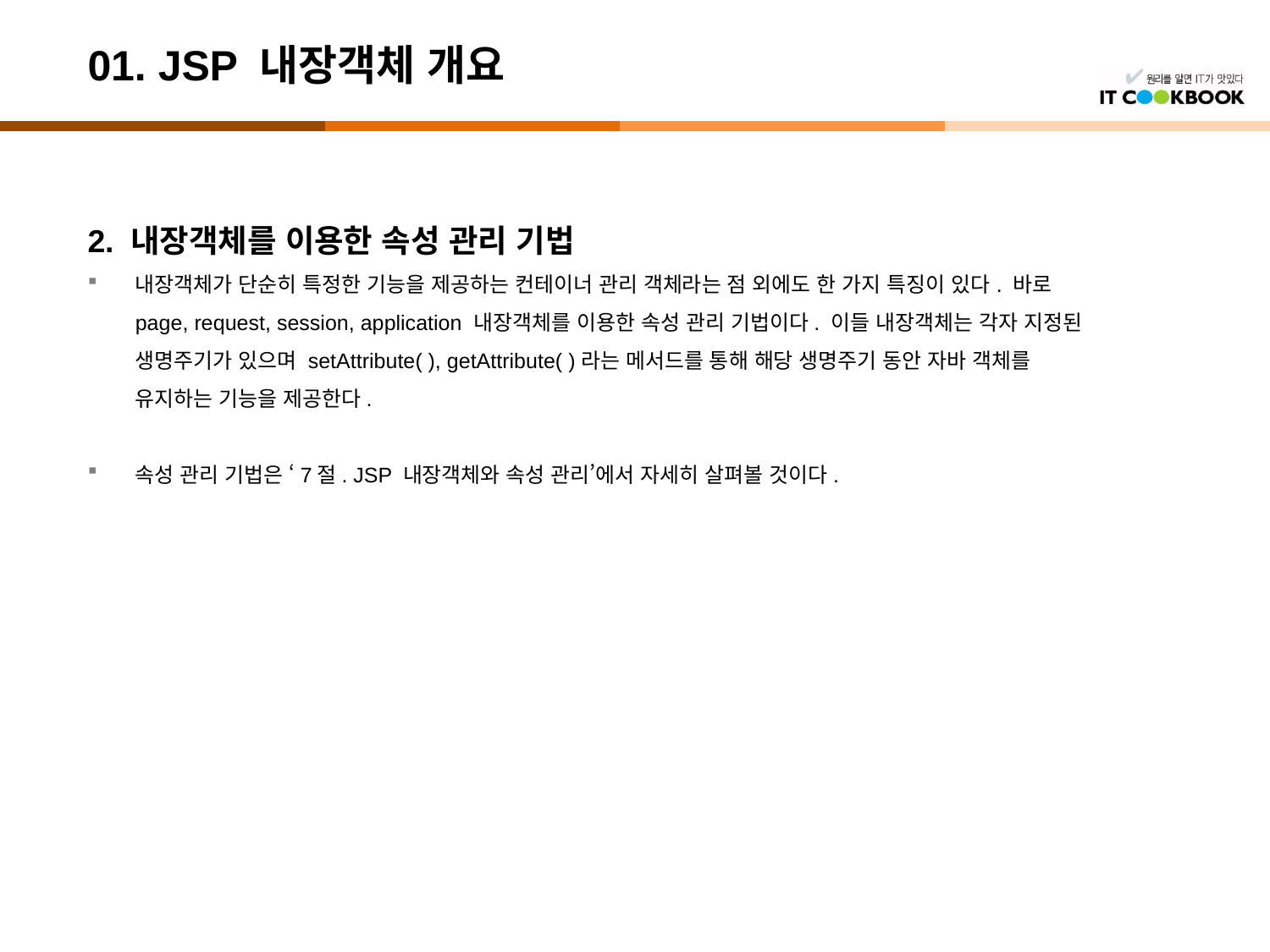

# 01. JSP 내장객체 개요
2. 내장객체를 이용한 속성 관리 기법
내장객체가 단순히 특정한 기능을 제공하는 컨테이너 관리 객체라는 점 외에도 한 가지 특징이 있다. 바로 page, request, session, application 내장객체를 이용한 속성 관리 기법이다. 이들 내장객체는 각자 지정된 생명주기가 있으며 setAttribute( ), getAttribute( )라는 메서드를 통해 해당 생명주기 동안 자바 객체를 유지하는 기능을 제공한다.

속성 관리 기법은 ‘7절. JSP 내장객체와 속성 관리’에서 자세히 살펴볼 것이다.